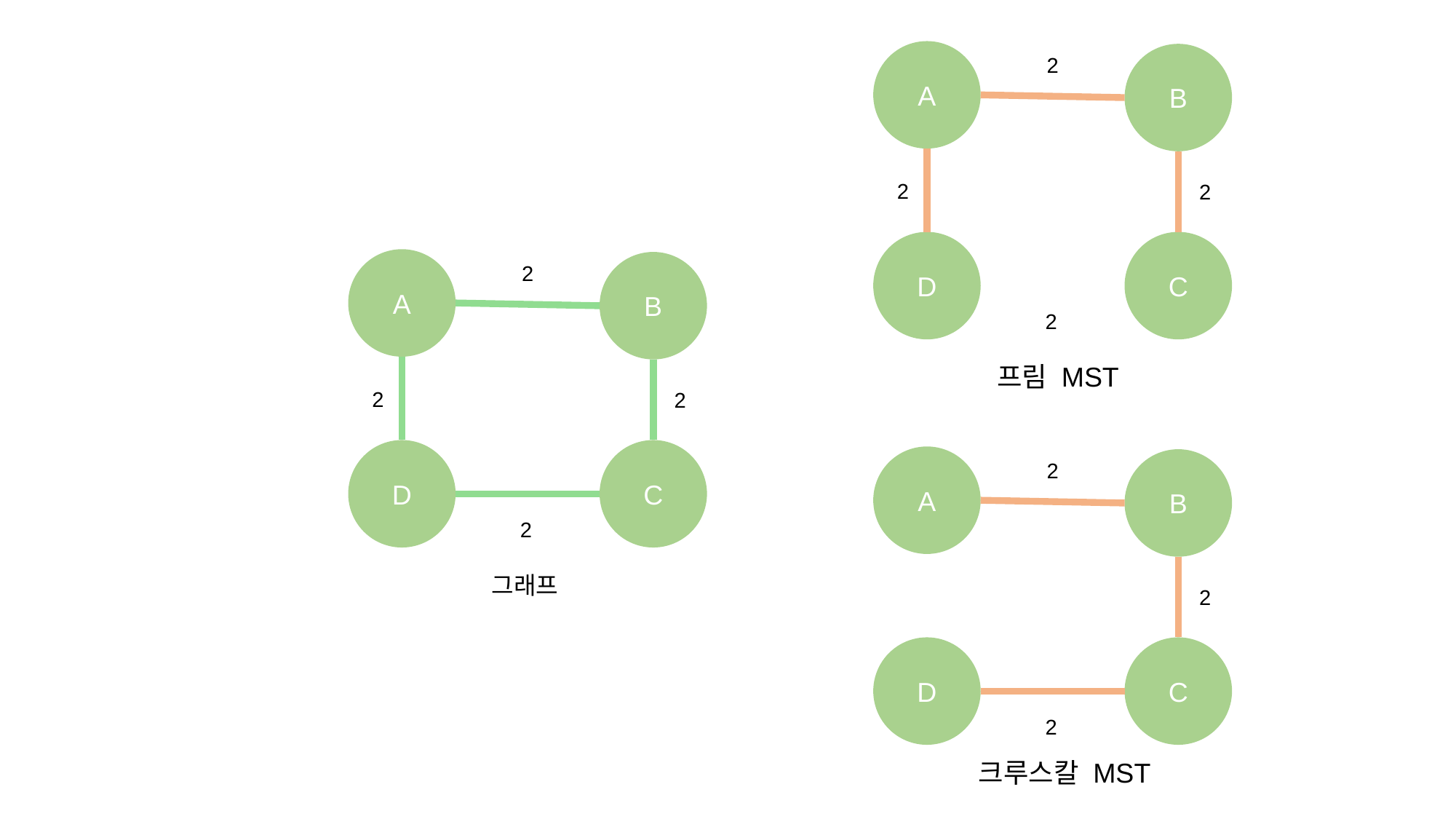

A
B
2
2
2
D
C
2
A
B
2
2
2
D
C
2
프림 MST
A
B
2
2
D
C
2
그래프
크루스칼 MST